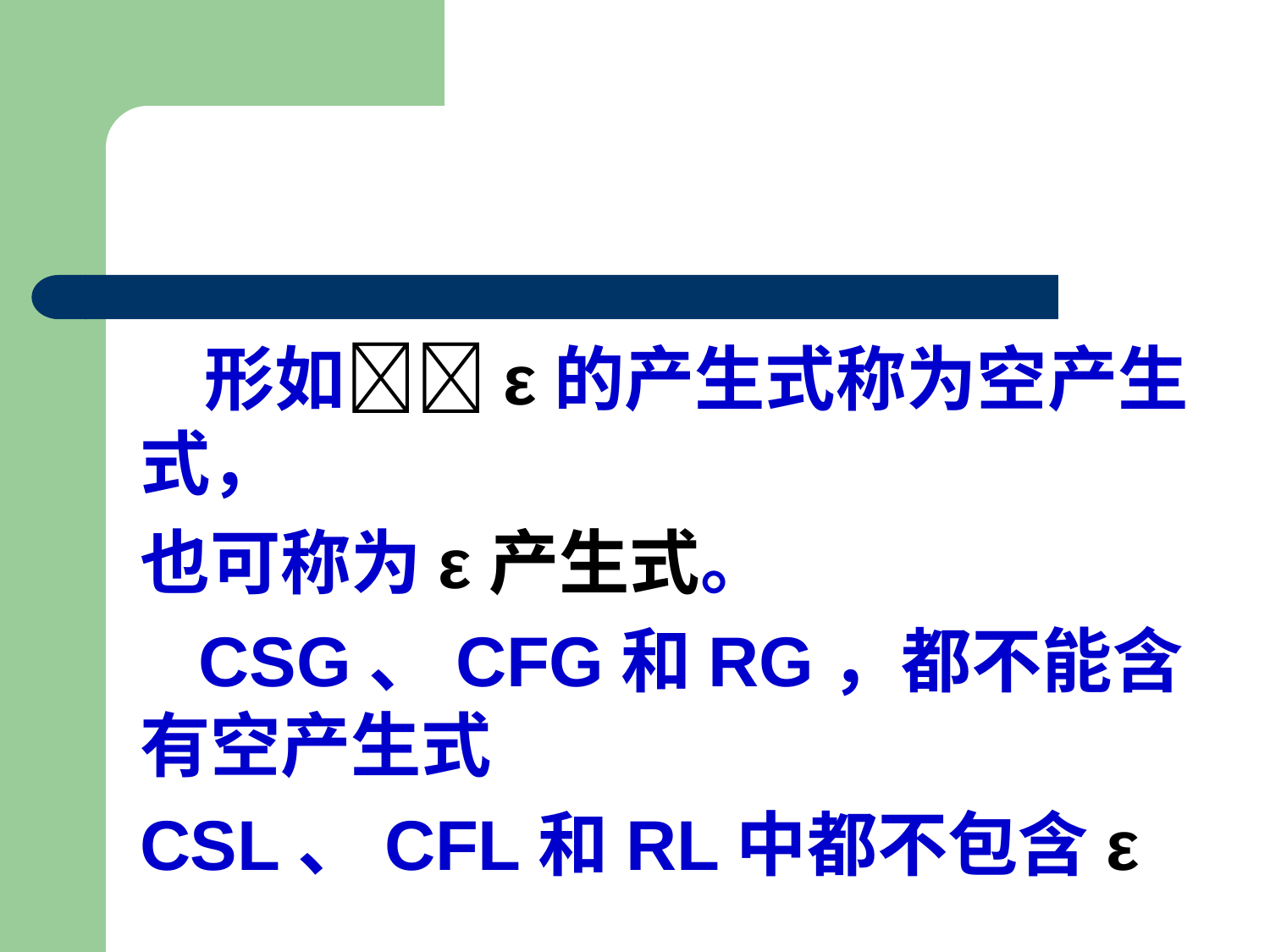

#
   形如α→ε的产生式称为空产生式，
也可称为ε产生式。
   CSG、CFG和RG，都不能含有空产生式
CSL、CFL和RL中都不包含ε